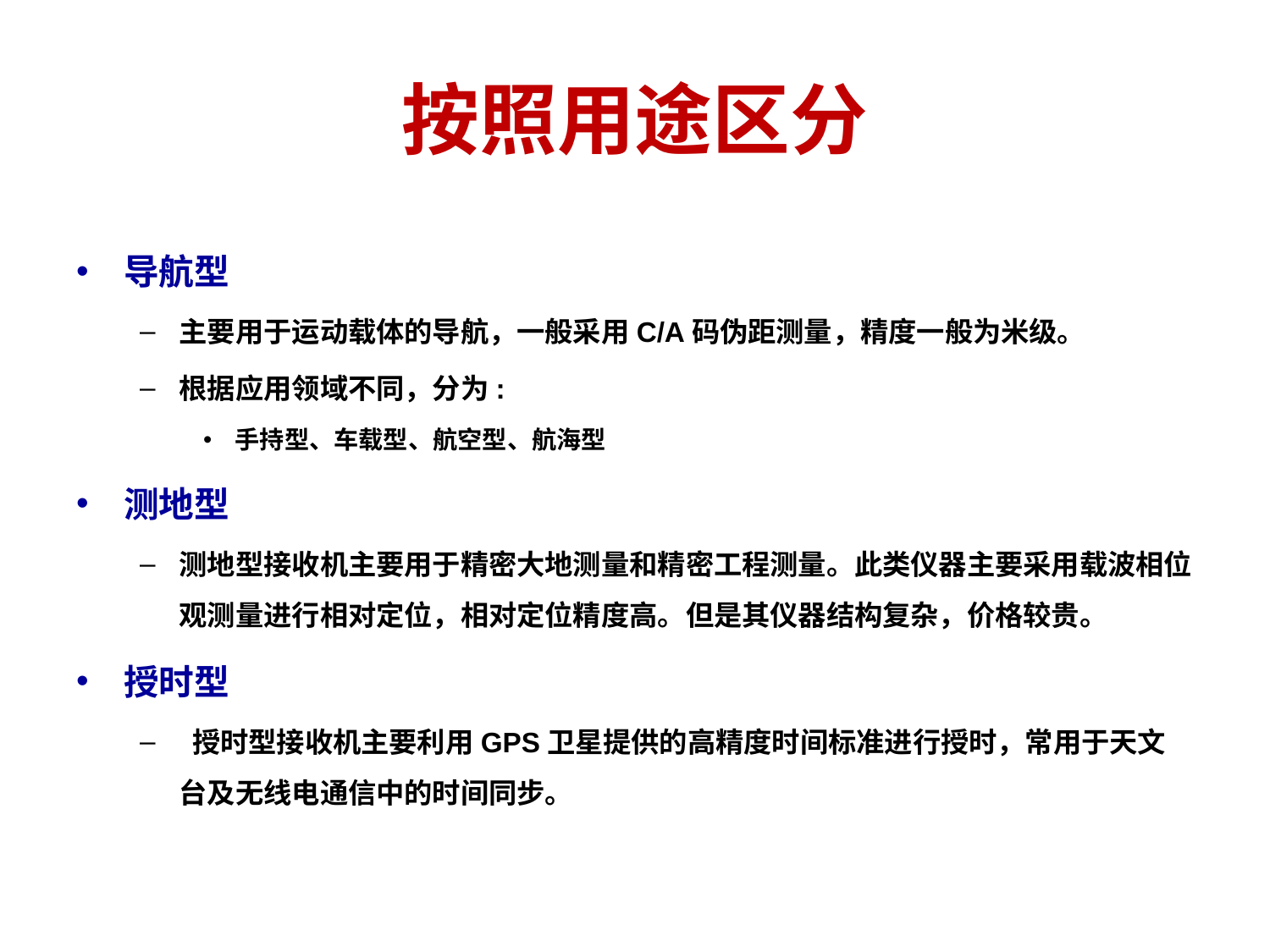

# 按照用途区分
导航型
主要用于运动载体的导航，一般采用C/A码伪距测量，精度一般为米级。
根据应用领域不同，分为:
手持型、车载型、航空型、航海型
测地型
测地型接收机主要用于精密大地测量和精密工程测量。此类仪器主要采用载波相位观测量进行相对定位，相对定位精度高。但是其仪器结构复杂，价格较贵。
授时型
 授时型接收机主要利用GPS卫星提供的高精度时间标准进行授时，常用于天文台及无线电通信中的时间同步。